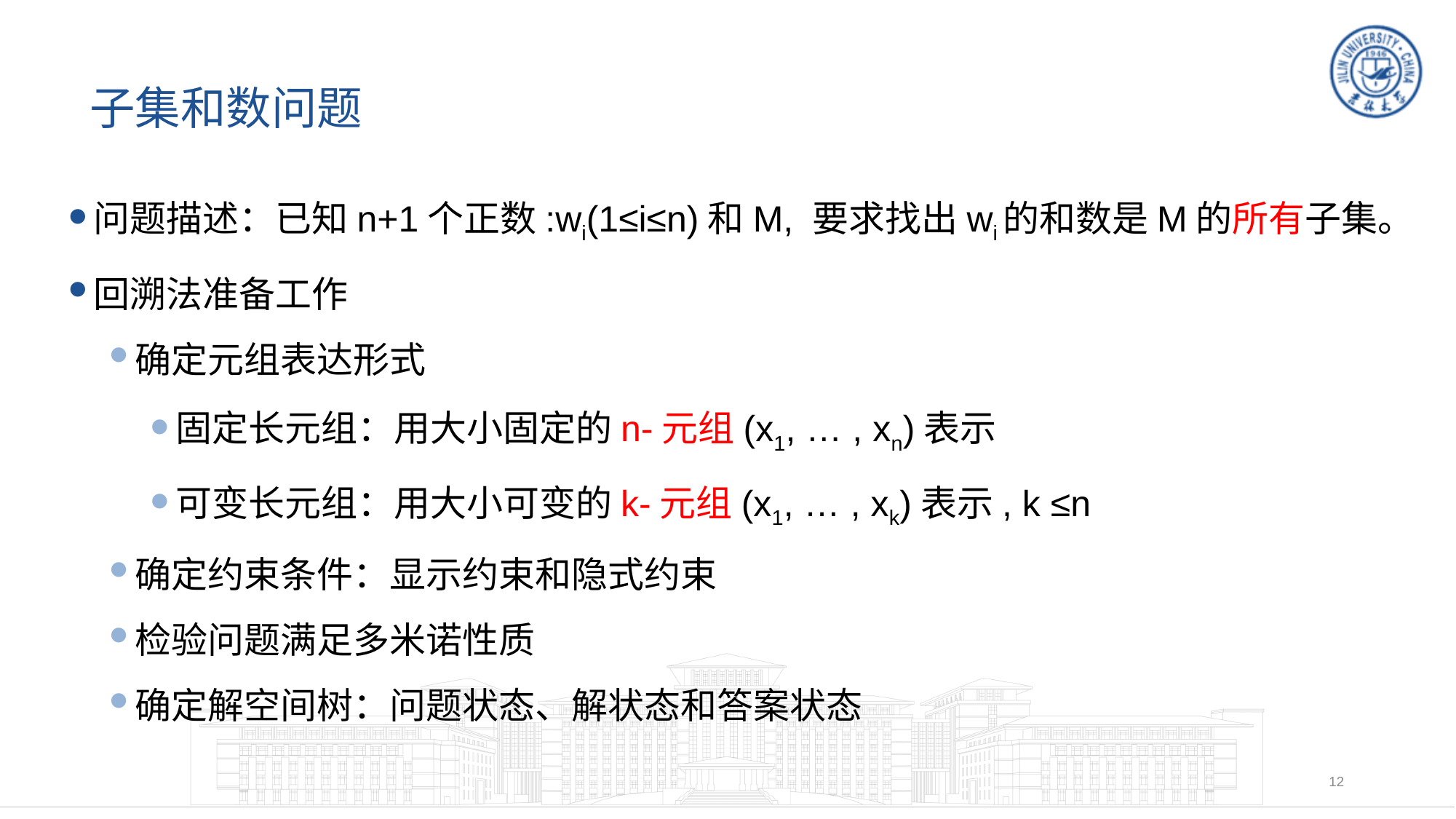

# 子集和数问题
问题描述：已知n+1个正数:wi(1≤i≤n)和M, 要求找出wi的和数是M的所有子集。
回溯法准备工作
确定元组表达形式
固定长元组：用大小固定的n-元组(x1, … , xn)表示
可变长元组：用大小可变的k-元组(x1, … , xk)表示, k ≤n
确定约束条件：显示约束和隐式约束
检验问题满足多米诺性质
确定解空间树：问题状态、解状态和答案状态

12